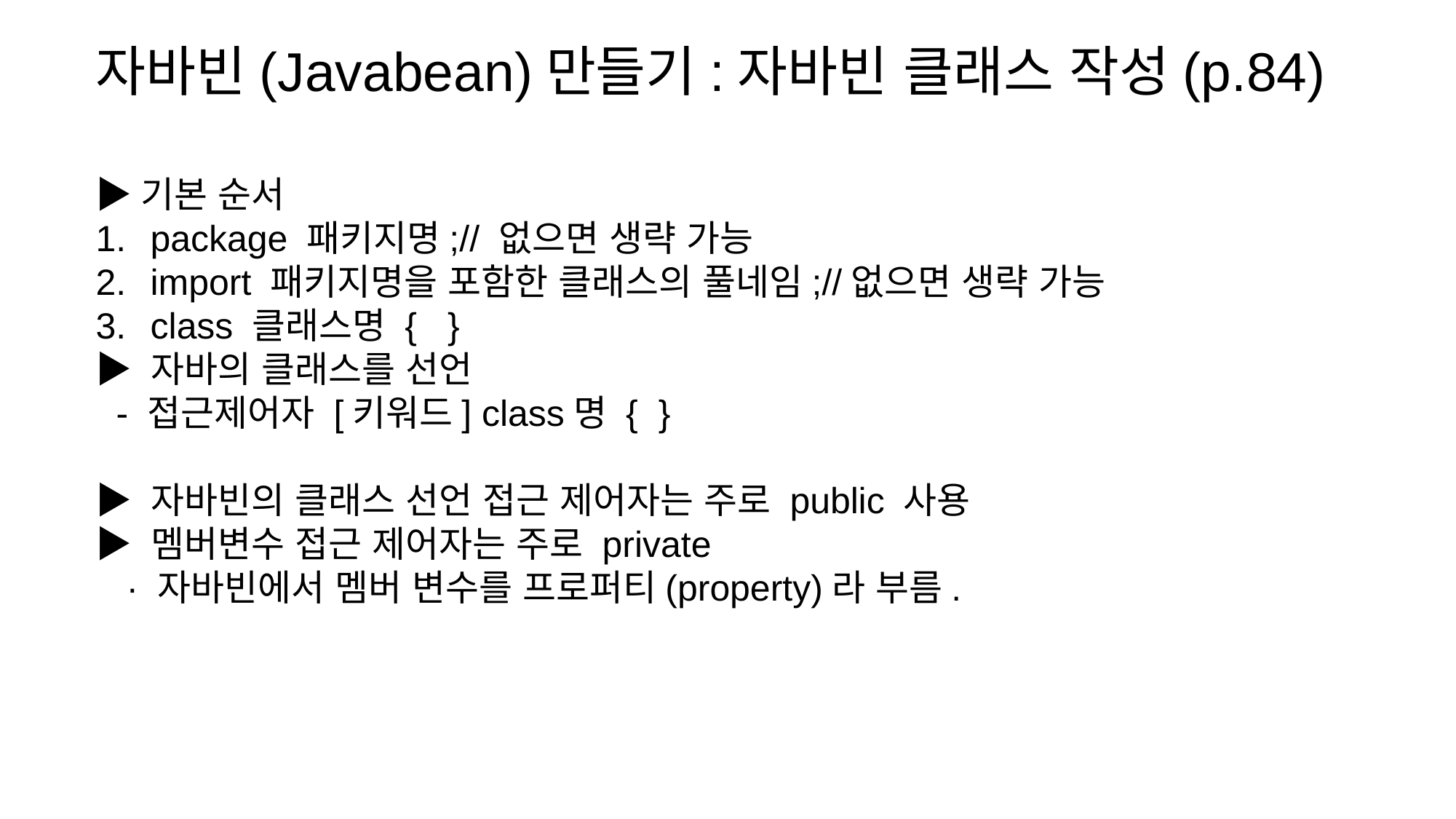

자바빈(Javabean)만들기:자바빈 클래스 작성(p.84)
▶기본 순서
package 패키지명;// 없으면 생략 가능
import 패키지명을 포함한 클래스의 풀네임;//없으면 생략 가능
class 클래스명 {   }
▶ 자바의 클래스를 선언
  - 접근제어자 [키워드] class명 {  }

▶ 자바빈의 클래스 선언 접근 제어자는 주로 public 사용
▶ 멤버변수 접근 제어자는 주로 private
   · 자바빈에서 멤버 변수를 프로퍼티(property)라 부름.